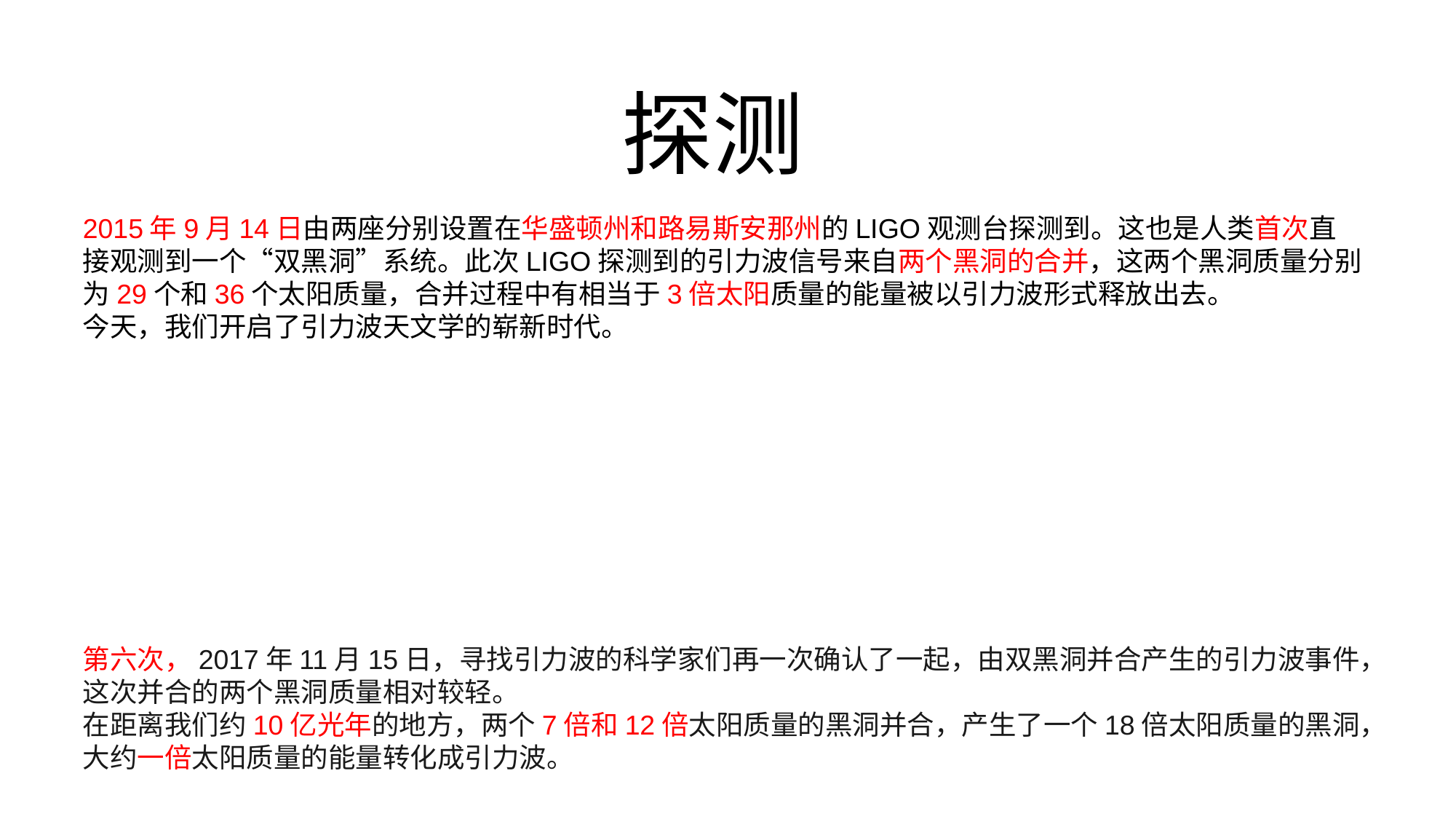

# 探测
2015年9月14日由两座分别设置在华盛顿州和路易斯安那州的LIGO观测台探测到。这也是人类首次直接观测到一个“双黑洞”系统。此次LIGO探测到的引力波信号来自两个黑洞的合并，这两个黑洞质量分别为29个和36个太阳质量，合并过程中有相当于3倍太阳质量的能量被以引力波形式释放出去。
今天，我们开启了引力波天文学的崭新时代。
第六次，2017年11月15日，寻找引力波的科学家们再一次确认了一起，由双黑洞并合产生的引力波事件，这次并合的两个黑洞质量相对较轻。
在距离我们约10亿光年的地方，两个7倍和12倍太阳质量的黑洞并合，产生了一个18倍太阳质量的黑洞，大约一倍太阳质量的能量转化成引力波。